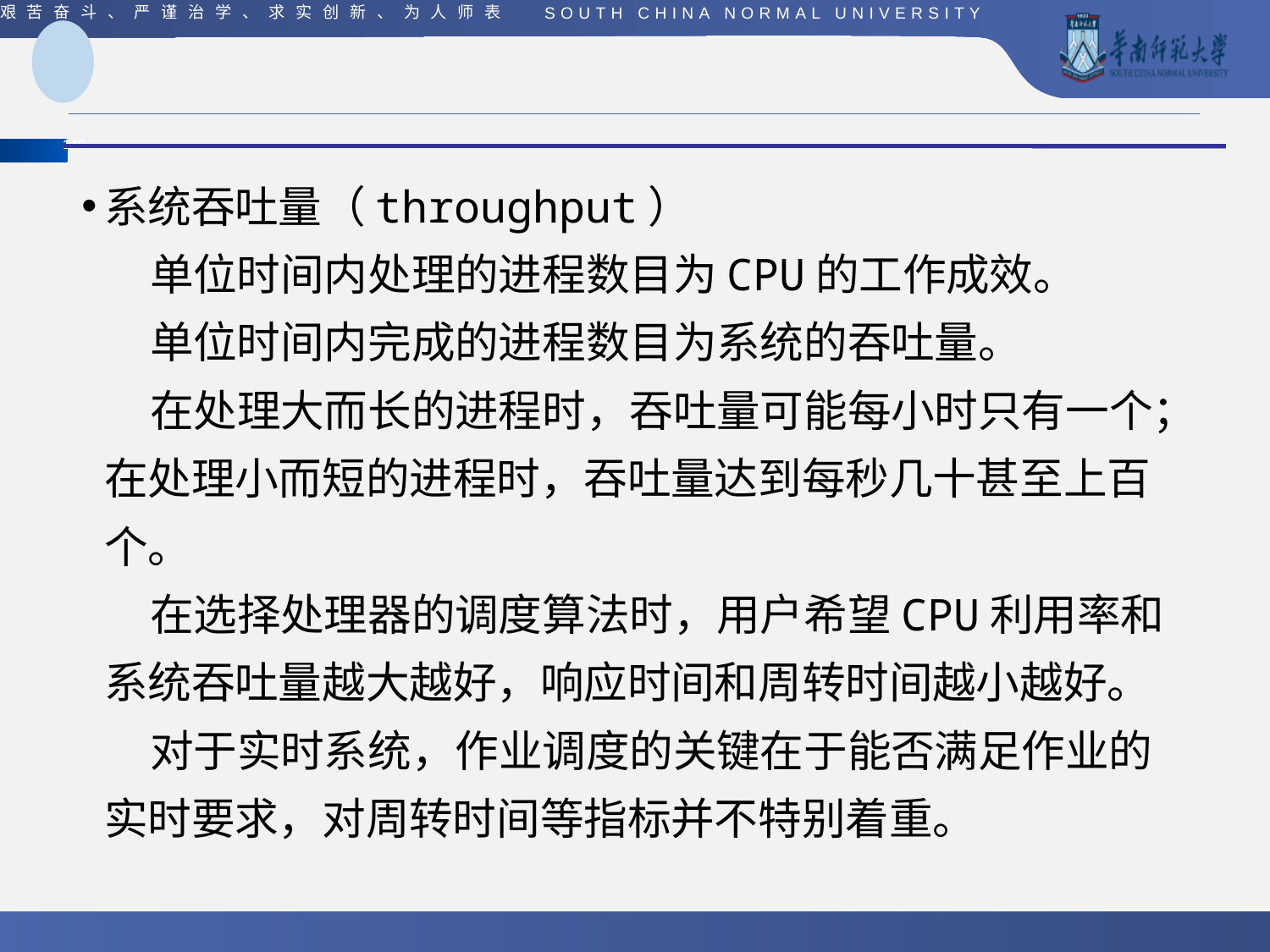

#
系统吞吐量（throughput）
      单位时间内处理的进程数目为CPU的工作成效。
      单位时间内完成的进程数目为系统的吞吐量。
      在处理大而长的进程时，吞吐量可能每小时只有一个；在处理小而短的进程时，吞吐量达到每秒几十甚至上百个。
      在选择处理器的调度算法时，用户希望CPU利用率和系统吞吐量越大越好，响应时间和周转时间越小越好。
      对于实时系统，作业调度的关键在于能否满足作业的实时要求，对周转时间等指标并不特别着重。

149